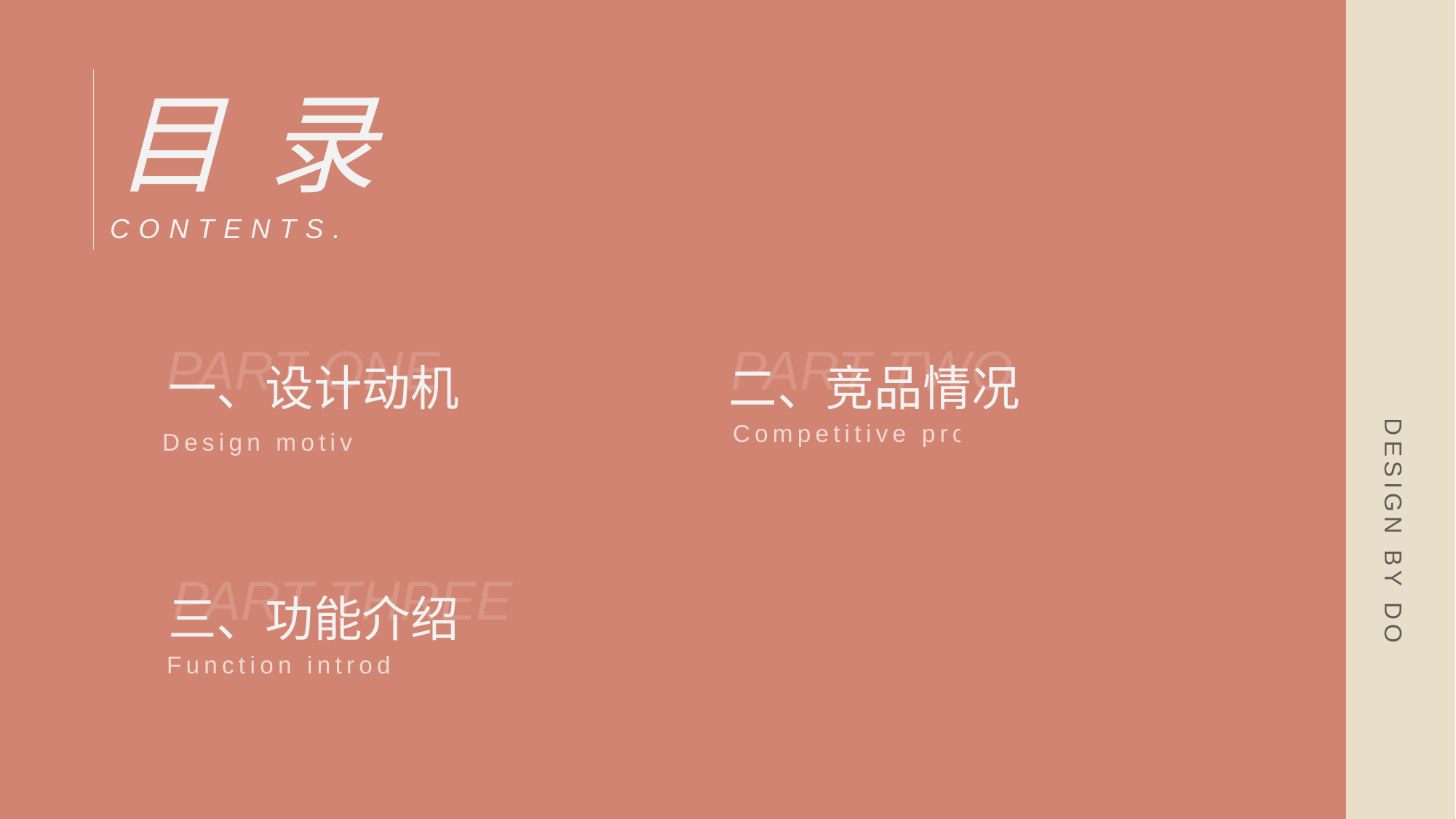

目 录
CONTENTS.
PART ONE
PART TWO
一、设计动机
二、竞品情况
Competitive products
DESIGN BY DOCER
Design motivation
PART THREE
三、功能介绍
Function introduction